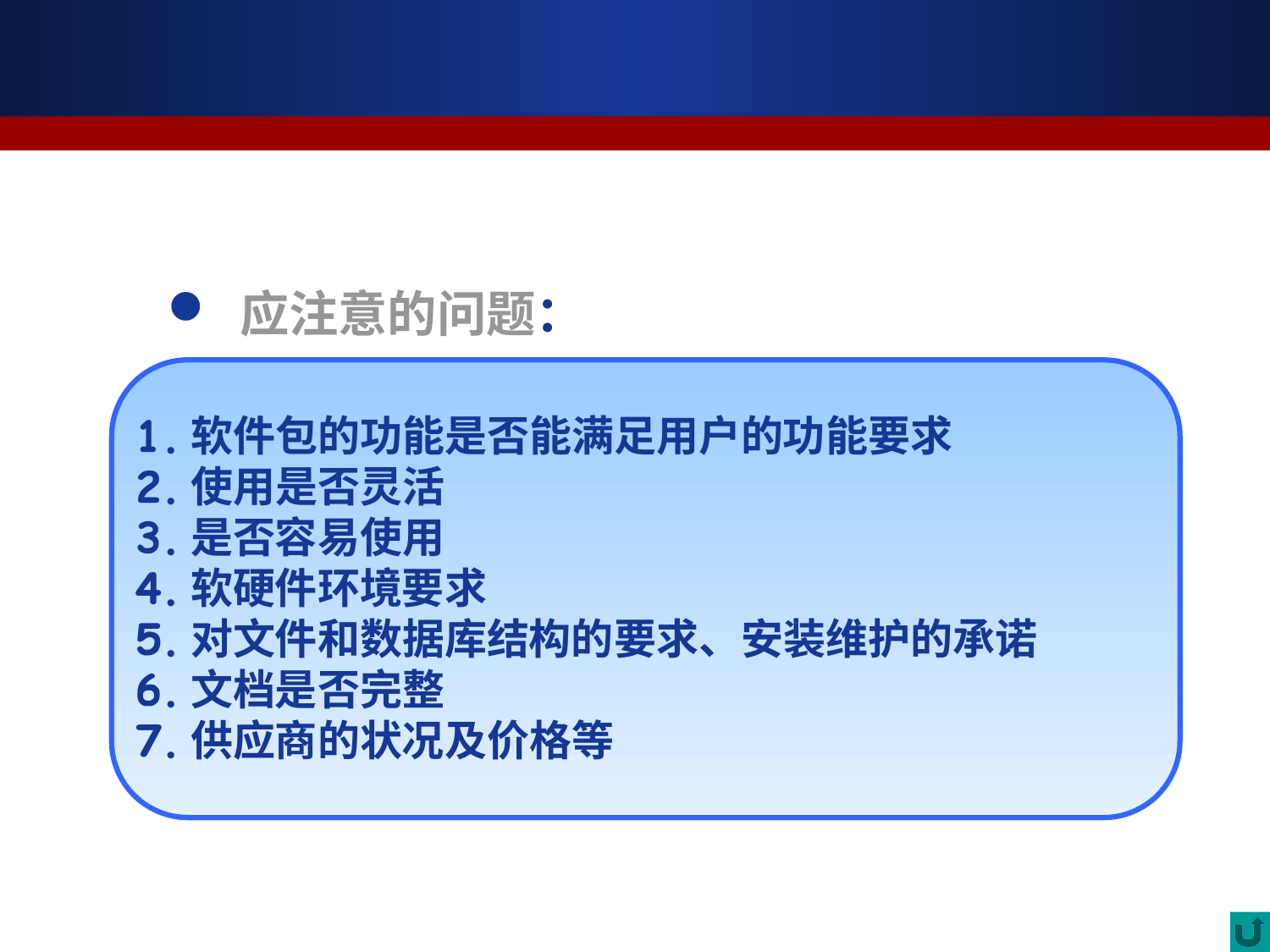

应注意的问题：

 1.软件包的功能是否能满足用户的功能要求
 2.使用是否灵活
 3.是否容易使用
 4.软硬件环境要求
 5.对文件和数据库结构的要求、安装维护的承诺
 6.文档是否完整
 7.供应商的状况及价格等